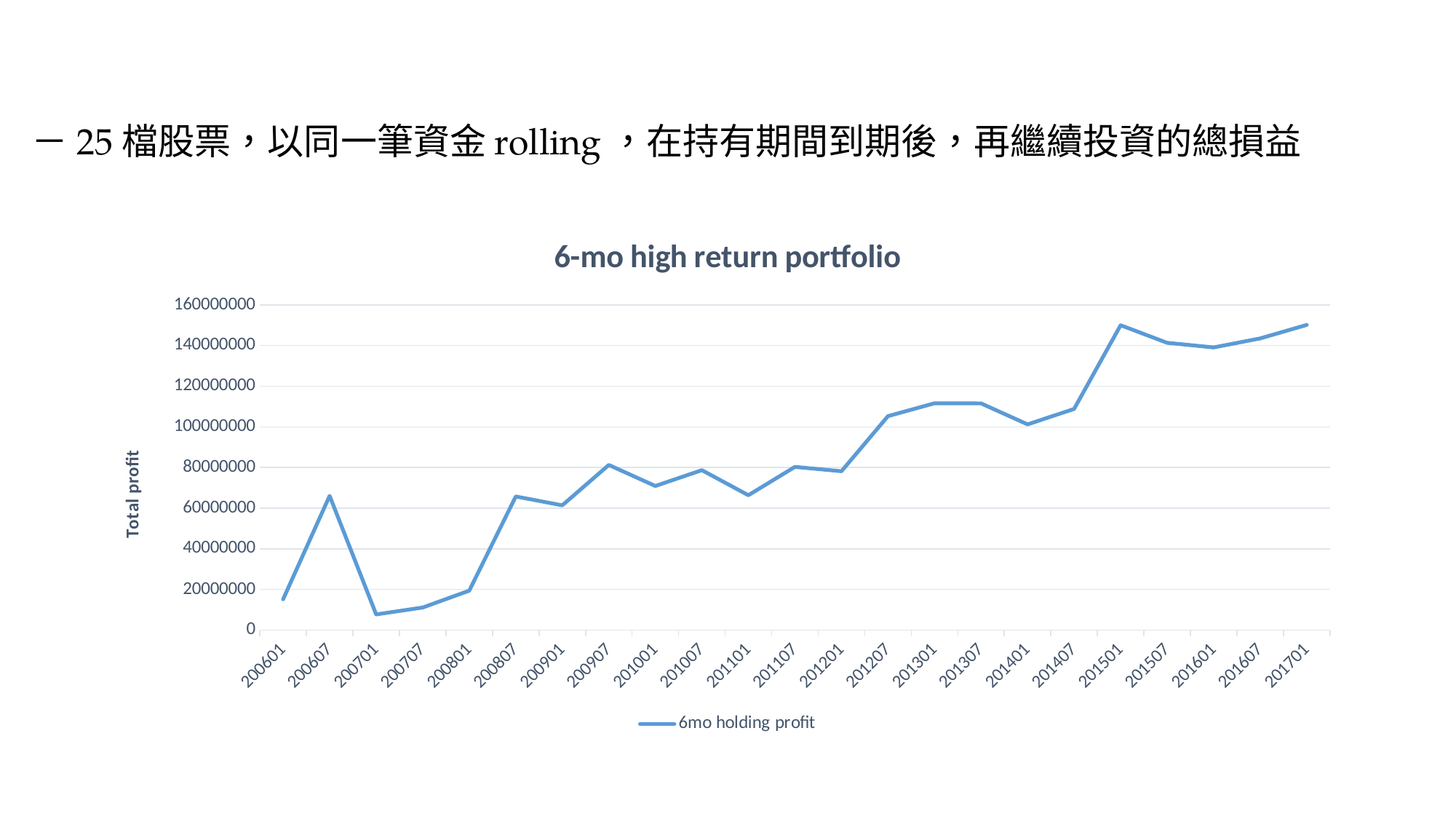

# －25檔股票，以同一筆資金rolling，在持有期間到期後，再繼續投資的總損益

### Chart: 6-mo high return portfolio

| Category |  |
|---|---|
| 200601 | 15124037.1 |
| 200607 | 66026827.6 |
| 200701 | 7698745.200000003 |
| 200707 | 11083912.600000003 |
| 200801 | 19390174.200000003 |
| 200807 | 65719563.900000006 |
| 200901 | 61356681.800000004 |
| 200907 | 81244127.10000001 |
| 201001 | 70884806.9 |
| 201007 | 78695618.2 |
| 201101 | 66331333.5 |
| 201107 | 80297274.8 |
| 201201 | 78154528.8 |
| 201207 | 105282022.6 |
| 201301 | 111605611.1 |
| 201307 | 111544386.6 |
| 201401 | 101221294.39999999 |
| 201407 | 108811917.6 |
| 201501 | 149974905.0 |
| 201507 | 141341696.1 |
| 201601 | 139063559.29999998 |
| 201607 | 143520130.99999997 |
| 201701 | 150151390.99999997 |